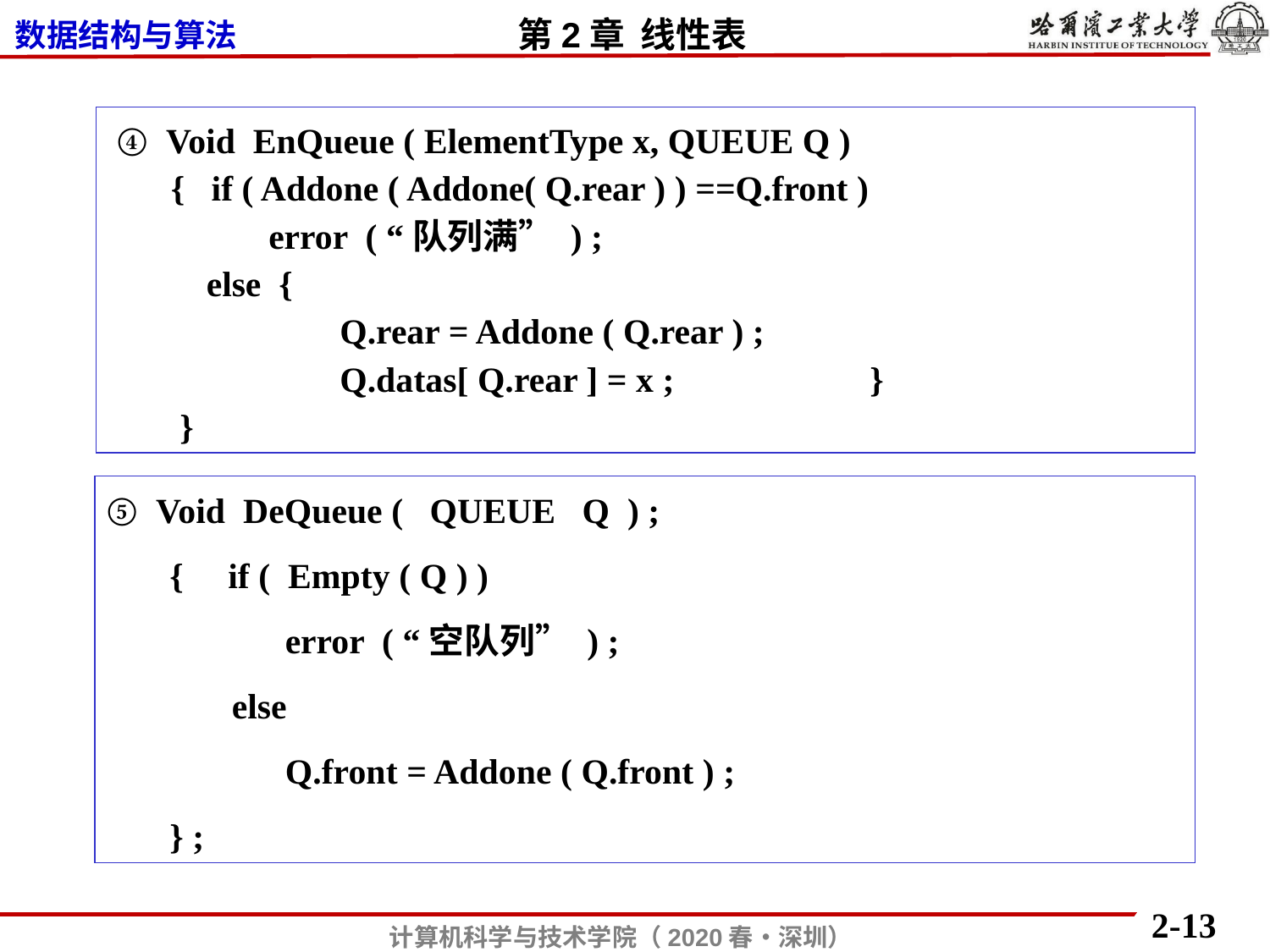

④  Void  EnQueue ( ElementType x, QUEUE Q )
       {   if ( Addone ( Addone( Q.rear ) ) ==Q.front )
                  error  ( “队列满” ) ;
           else  {
                          Q.rear = Addone ( Q.rear ) ;
                          Q.datas[ Q.rear ] = x ;                      }
        }
⑤  Void  DeQueue (   QUEUE   Q  ) ;
       {     if (  Empty ( Q ) )
                    error  ( “空队列” ) ;
              else
                    Q.front = Addone ( Q.front ) ;
       } ;